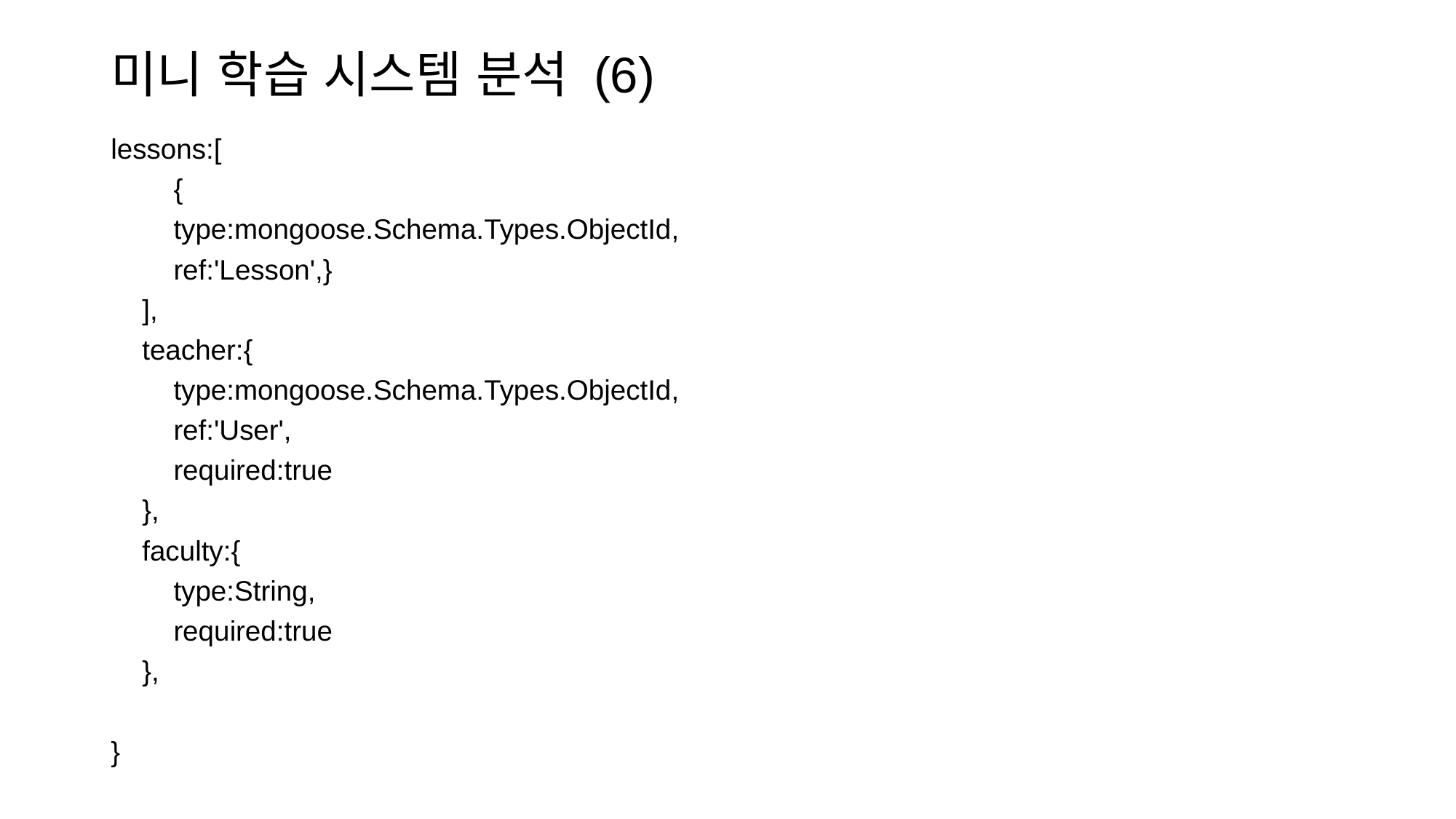

# 미니 학습 시스템 분석 (6)
lessons:[
        {
        type:mongoose.Schema.Types.ObjectId,
        ref:'Lesson',}
    ],
    teacher:{
        type:mongoose.Schema.Types.ObjectId,
        ref:'User',
        required:true
    },
    faculty:{
        type:String,
        required:true
    },

}